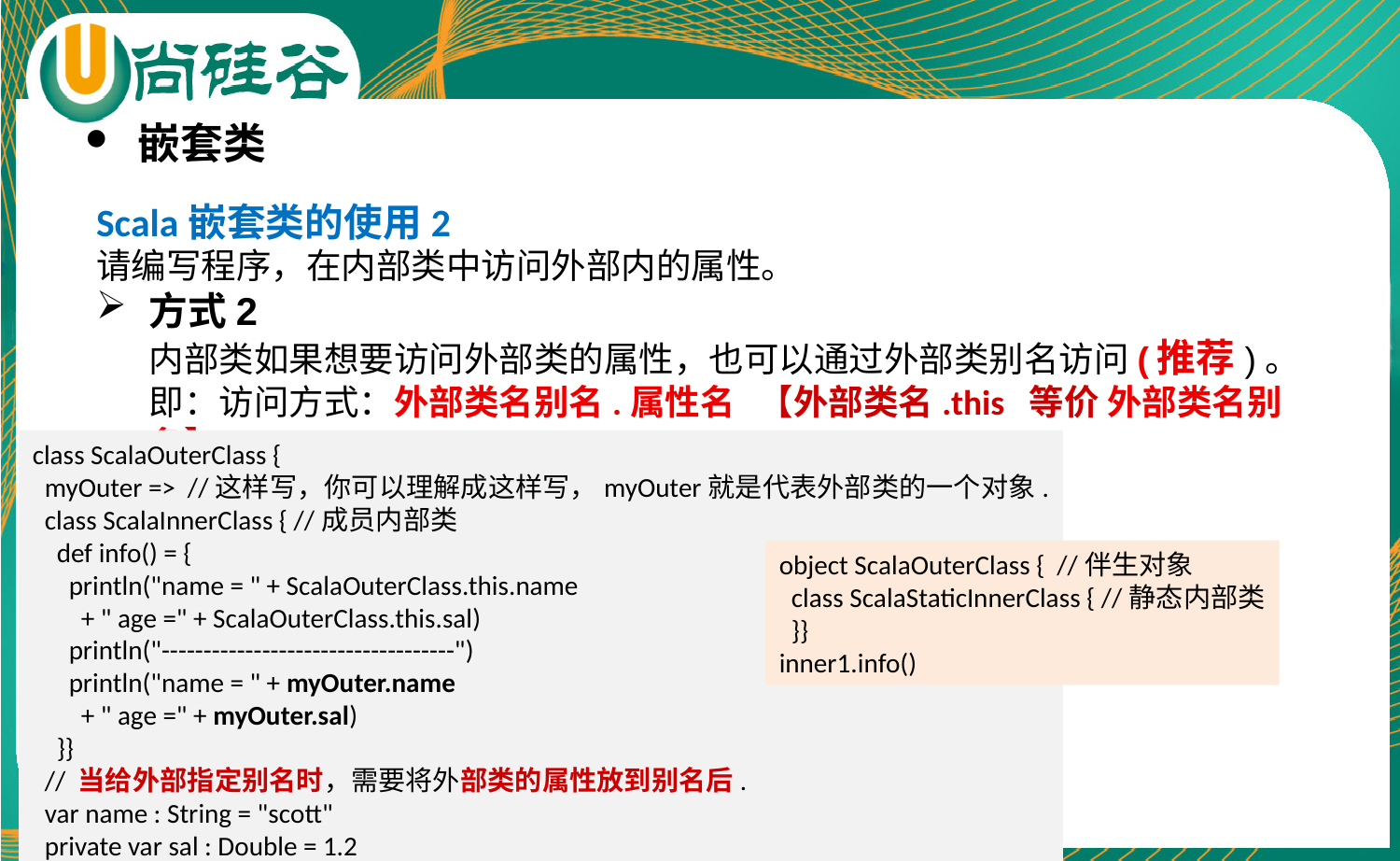

嵌套类

Scala嵌套类的使用2
请编写程序，在内部类中访问外部内的属性。
方式2
内部类如果想要访问外部类的属性，也可以通过外部类别名访问(推荐)。
即：访问方式：外部类名别名.属性名   【外部类名.this  等价 外部类名别名】

class ScalaOuterClass {
  myOuter =>  //这样写，你可以理解成这样写，myOuter就是代表外部类的一个对象.
  class ScalaInnerClass { //成员内部类
    def info() = {
      println("name = " + ScalaOuterClass.this.name
        + " age =" + ScalaOuterClass.this.sal)
      println("-----------------------------------")
      println("name = " + myOuter.name
        + " age =" + myOuter.sal)
    }}
  // 当给外部指定别名时，需要将外部类的属性放到别名后.
  var name : String = "scott"
  private var sal : Double = 1.2
}
object ScalaOuterClass {  //伴生对象
  class ScalaStaticInnerClass { //静态内部类
  }}
inner1.info()